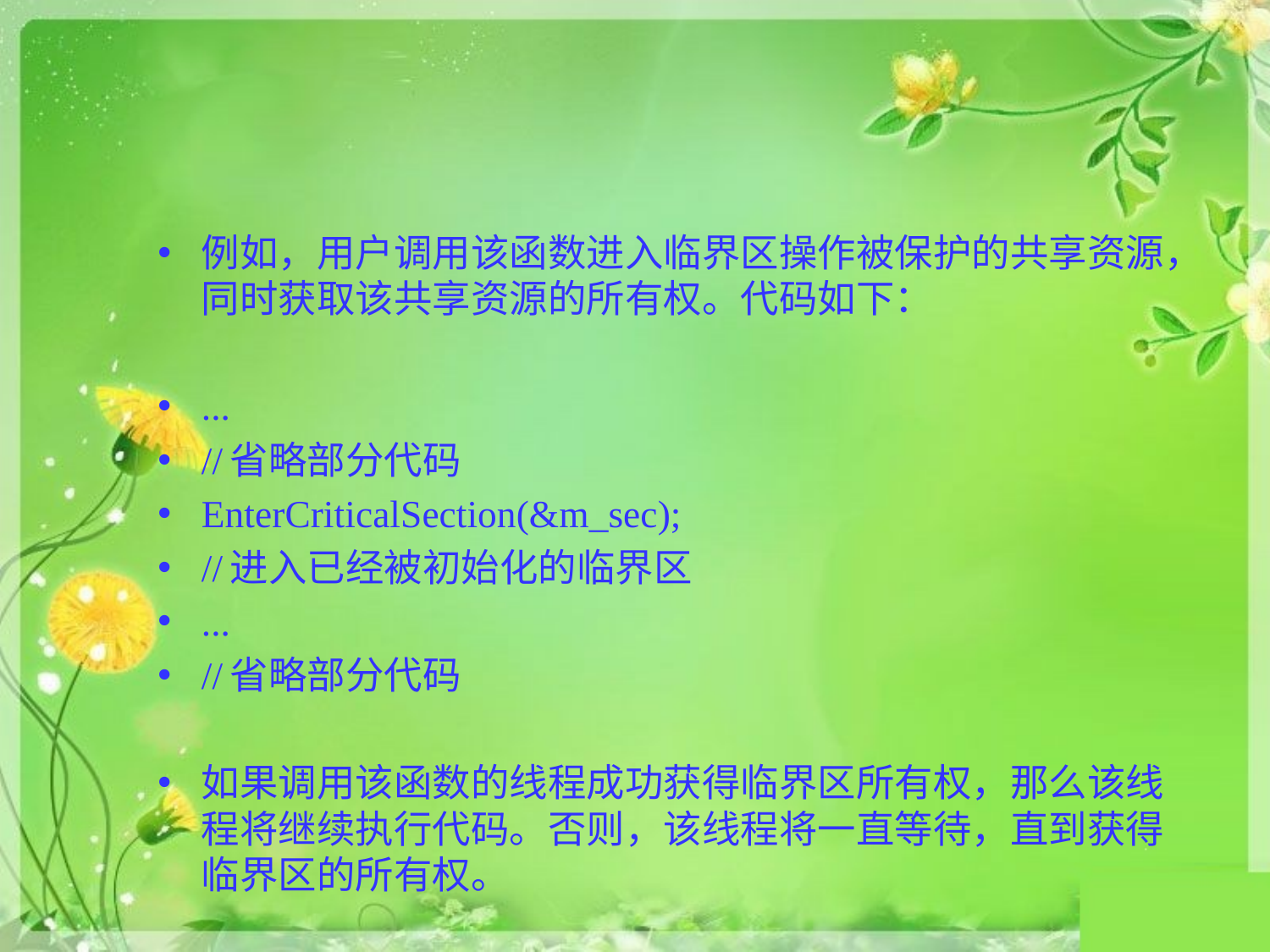

#
例如，用户调用该函数进入临界区操作被保护的共享资源，同时获取该共享资源的所有权。代码如下：

...
//省略部分代码
EnterCriticalSection(&m_sec);
//进入已经被初始化的临界区
...
//省略部分代码

如果调用该函数的线程成功获得临界区所有权，那么该线程将继续执行代码。否则，该线程将一直等待，直到获得临界区的所有权。